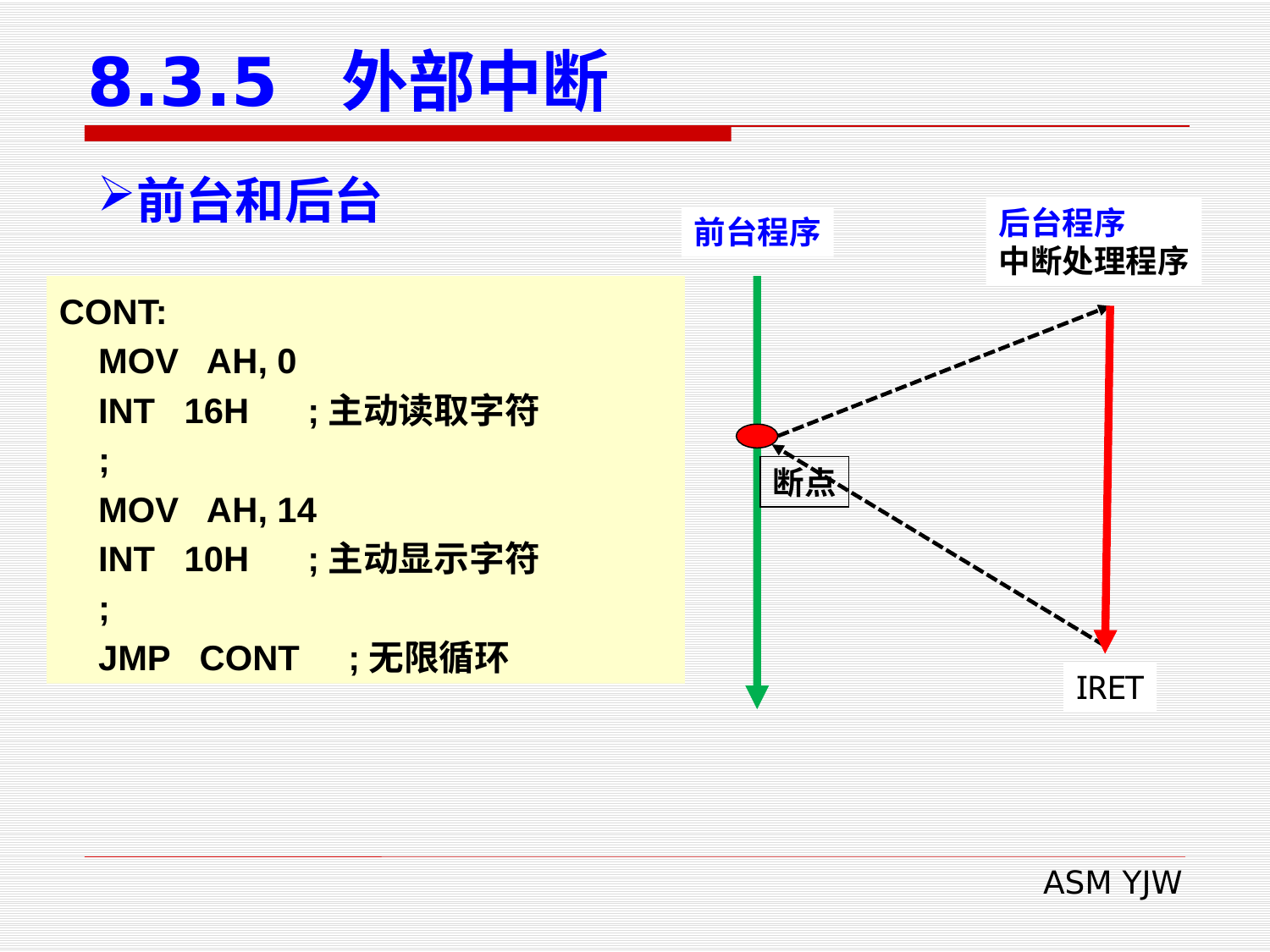

# 8.3.5  外部中断
前台和后台
后台程序
中断处理程序
前台程序

断点
IRET
CONT:
    MOV   AH, 0
    INT   16H      ;主动读取字符
    ;
    MOV   AH, 14
    INT   10H      ;主动显示字符
    ;
    JMP   CONT     ;无限循环